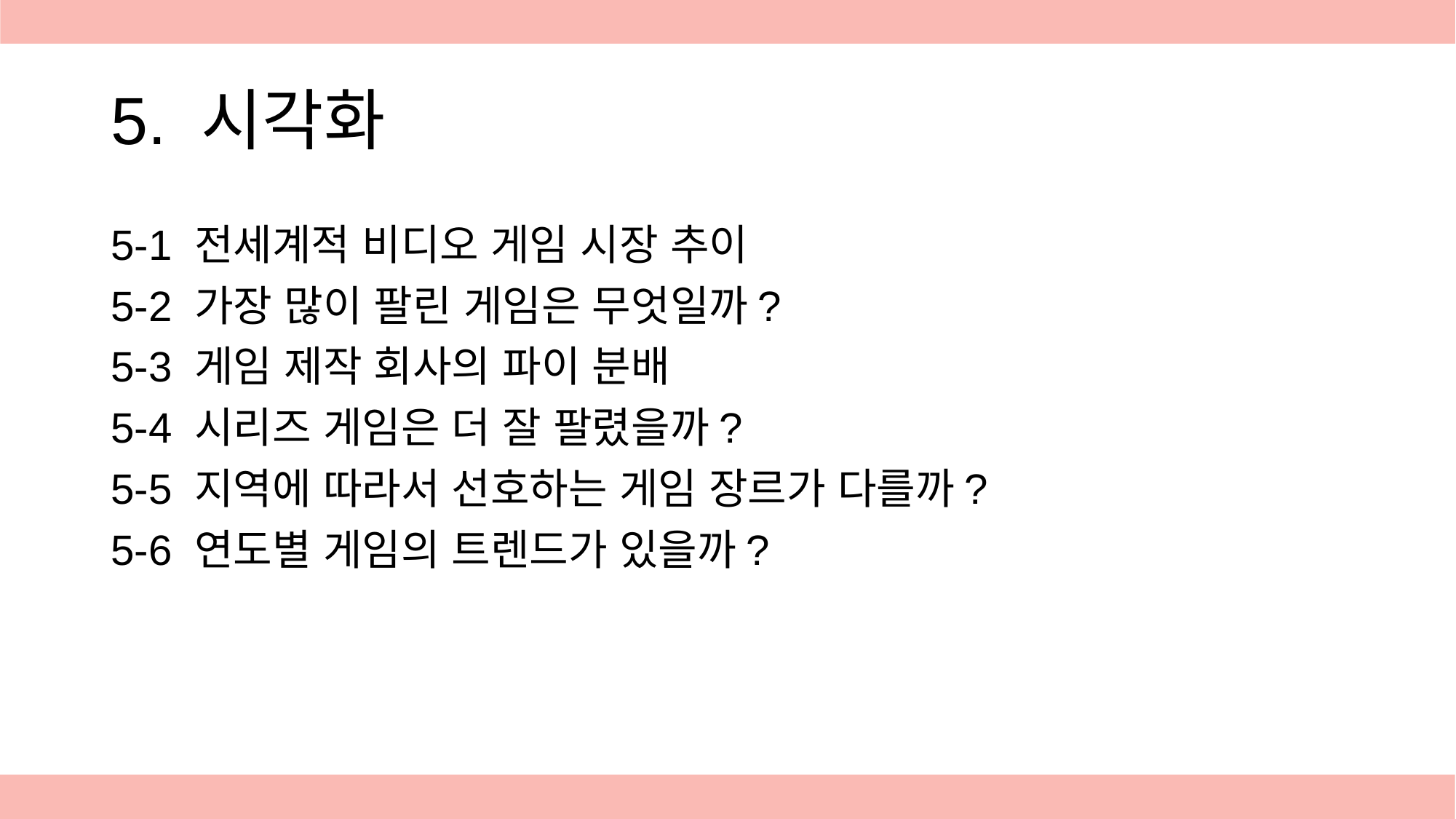

# 5. 시각화
5-1 전세계적 비디오 게임 시장 추이
5-2 가장 많이 팔린 게임은 무엇일까?
5-3 게임 제작 회사의 파이 분배
5-4 시리즈 게임은 더 잘 팔렸을까?
5-5 지역에 따라서 선호하는 게임 장르가 다를까?
5-6 연도별 게임의 트렌드가 있을까?
33